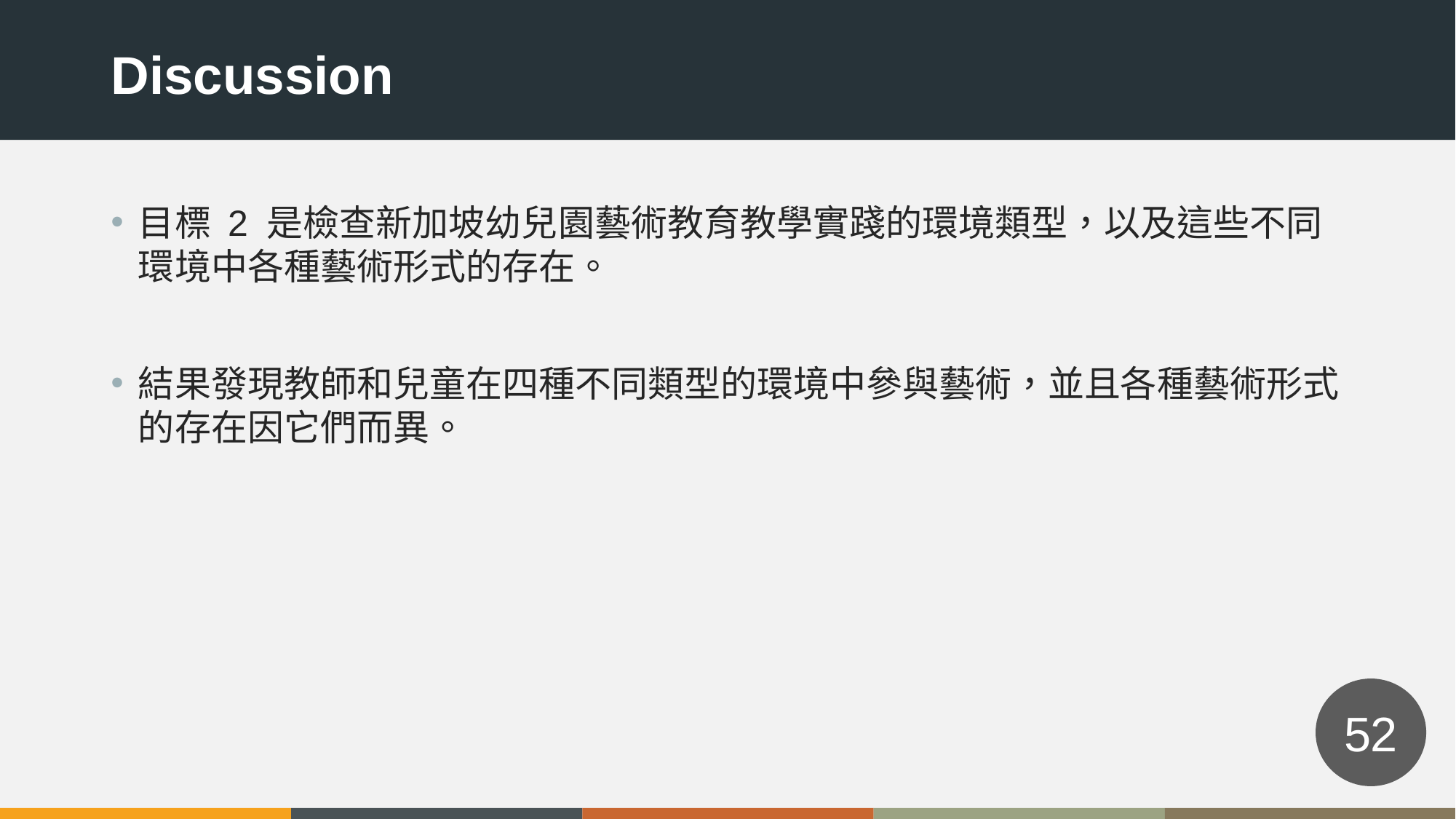

Discussion
目標 2 是檢查新加坡幼兒園藝術教育教學實踐的環境類型，以及這些不同環境中各種藝術形式的存在。

結果發現教師和兒童在四種不同類型的環境中參與藝術，並且各種藝術形式的存在因它們而異。

52